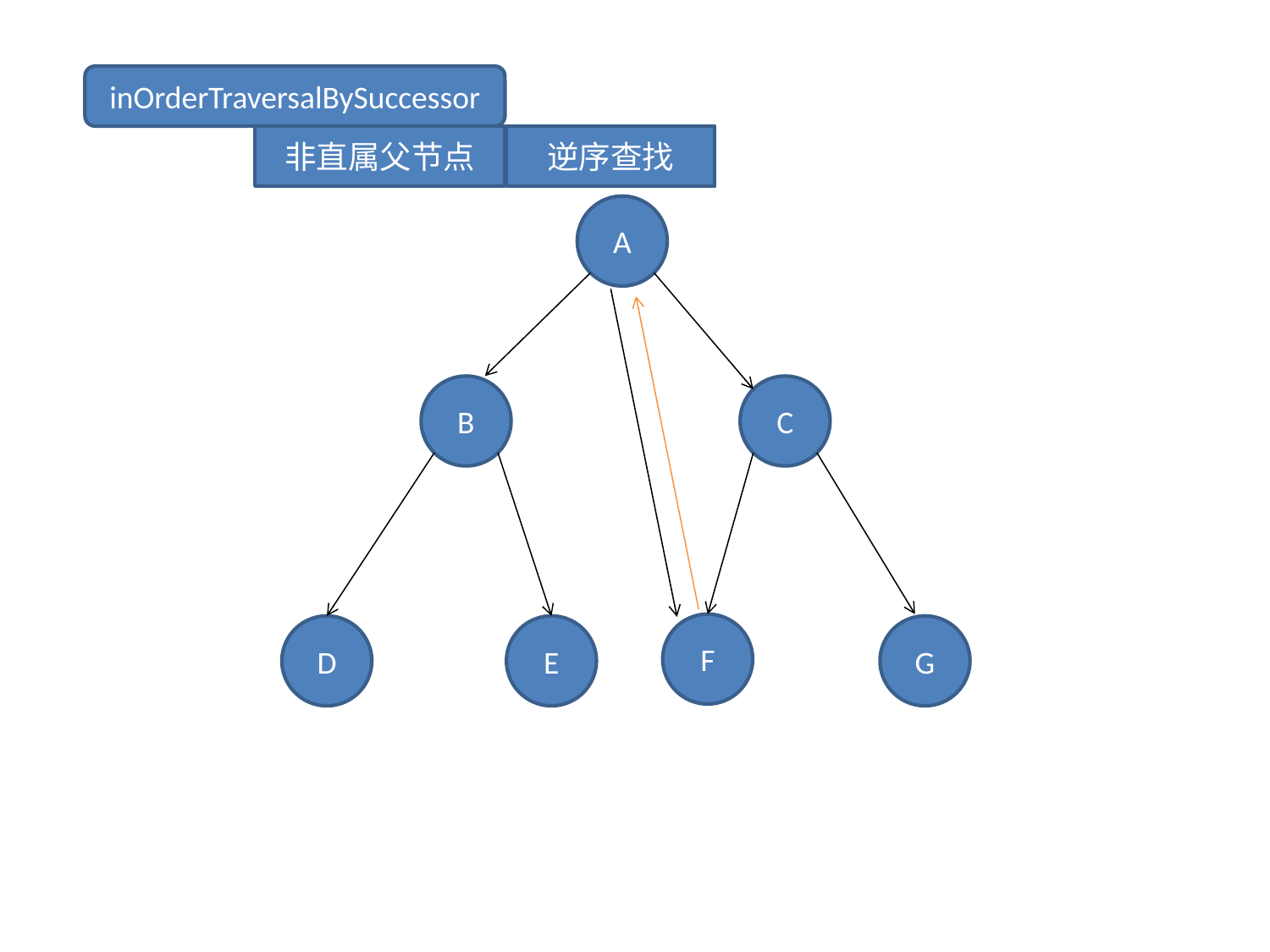

inOrderTraversalBySuccessor
非直属父节点
逆序查找
A
B
C
F
D
E
G